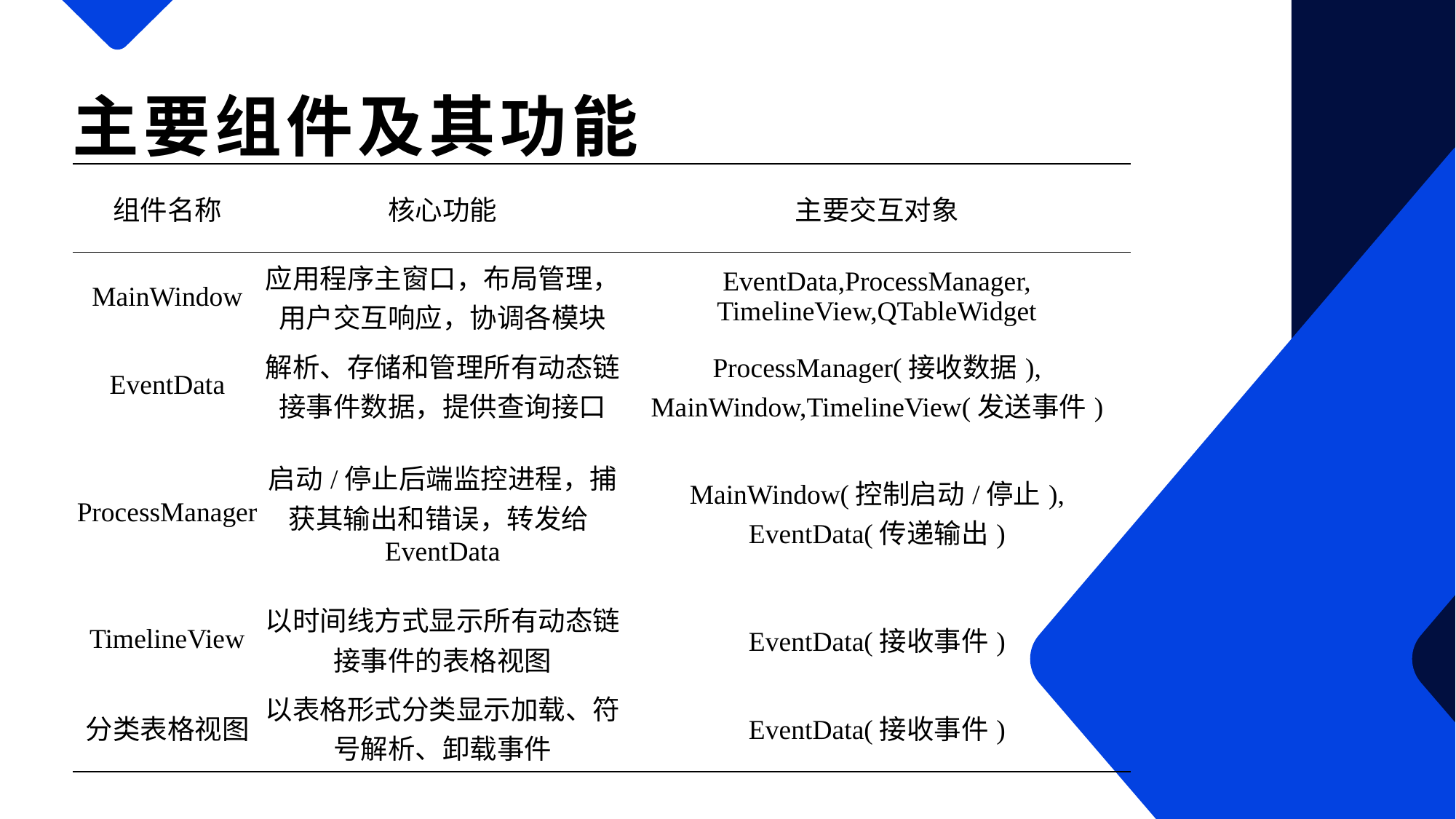

# 主要组件及其功能

| 组件名称 | 核心功能 | 主要交互对象 |
| --- | --- | --- |
| MainWindow | 应用程序主窗口，布局管理，用户交互响应，协调各模块 | EventData,ProcessManager, TimelineView,QTableWidget |
| EventData | 解析、存储和管理所有动态链接事件数据，提供查询接口 | ProcessManager(接收数据), MainWindow,TimelineView(发送事件) |
| ProcessManager | 启动/停止后端监控进程，捕获其输出和错误，转发给EventData | MainWindow(控制启动/停止), EventData(传递输出) |
| TimelineView | 以时间线方式显示所有动态链接事件的表格视图 | EventData(接收事件) |
| 分类表格视图 | 以表格形式分类显示加载、符号解析、卸载事件 | EventData(接收事件) |